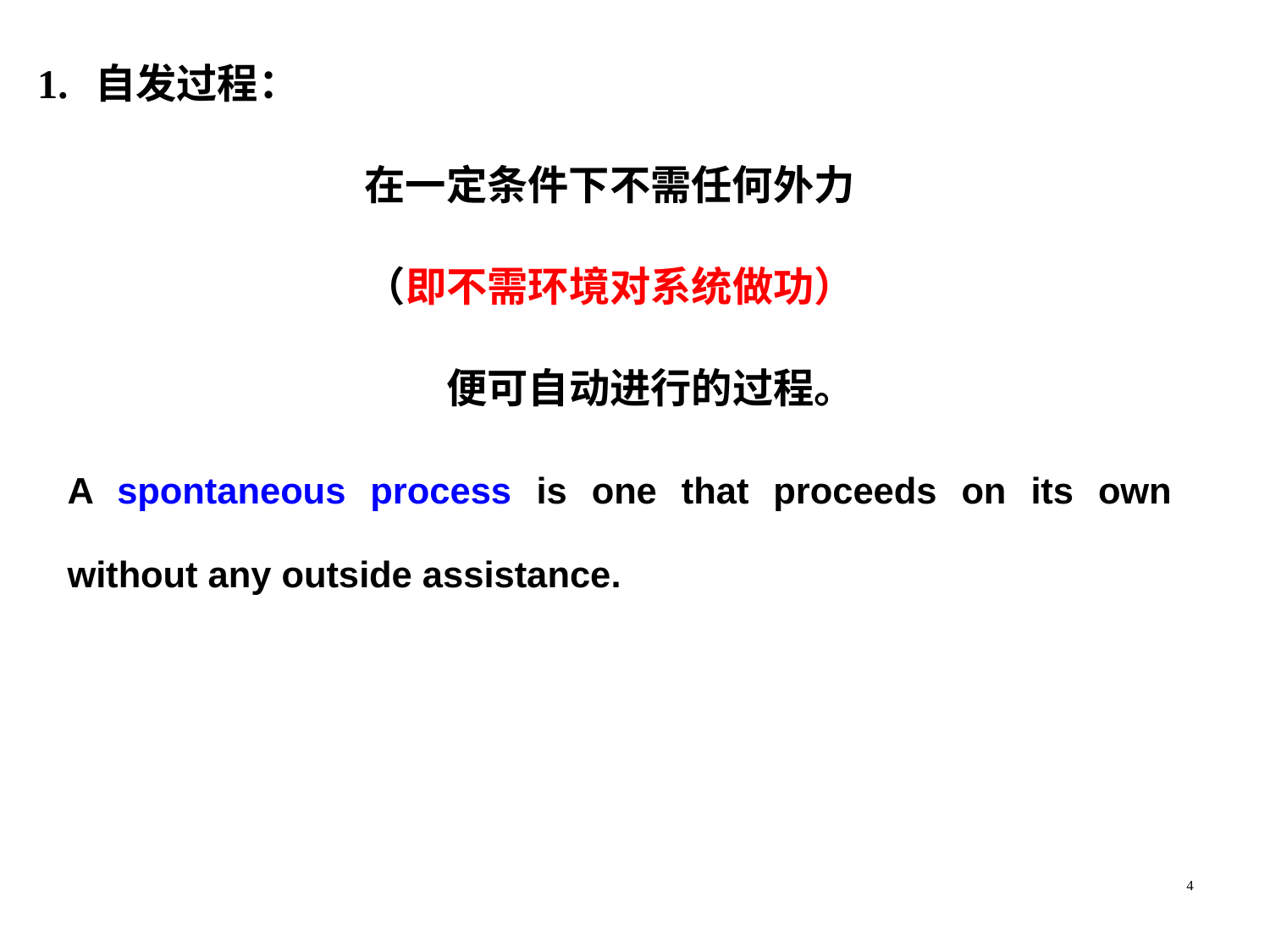

1. 自发过程：
在一定条件下不需任何外力
（即不需环境对系统做功）
       便可自动进行的过程。
A spontaneous process is one that proceeds on its own without any outside assistance.
4